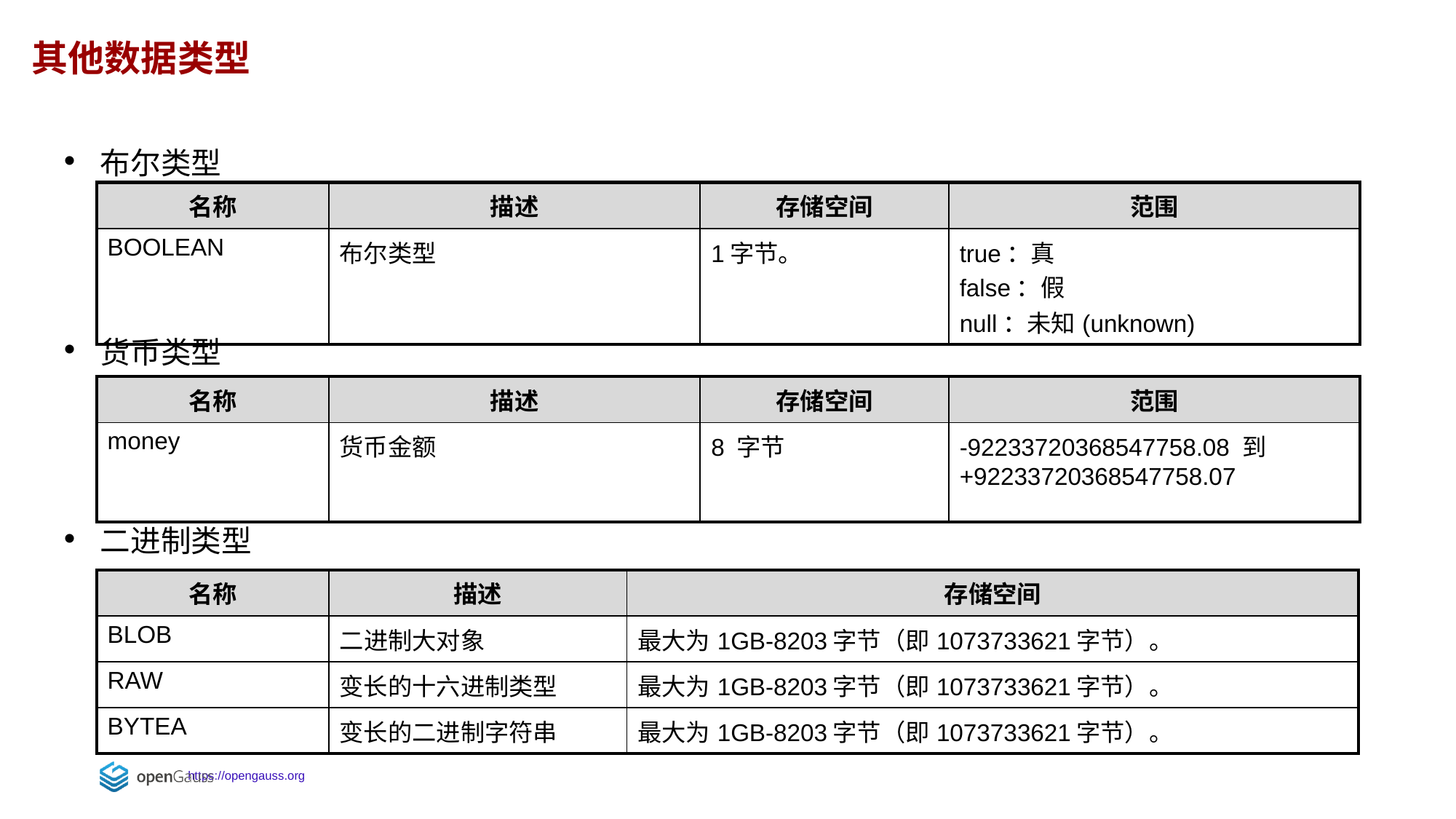

其他数据类型
布尔类型

货币类型

二进制类型
| 名称 | 描述 | 存储空间 | 范围 |
| --- | --- | --- | --- |
| BOOLEAN | 布尔类型 | 1字节。 | true：真 false：假 null：未知(unknown) |
| 名称 | 描述 | 存储空间 | 范围 |
| --- | --- | --- | --- |
| money | 货币金额 | 8 字节 | -92233720368547758.08 到 +92233720368547758.07 |
| 名称 | 描述 | 存储空间 |
| --- | --- | --- |
| BLOB | 二进制大对象 | 最大为1GB-8203字节（即1073733621字节）。 |
| RAW | 变长的十六进制类型 | 最大为1GB-8203字节（即1073733621字节）。 |
| BYTEA | 变长的二进制字符串 | 最大为1GB-8203字节（即1073733621字节）。 |